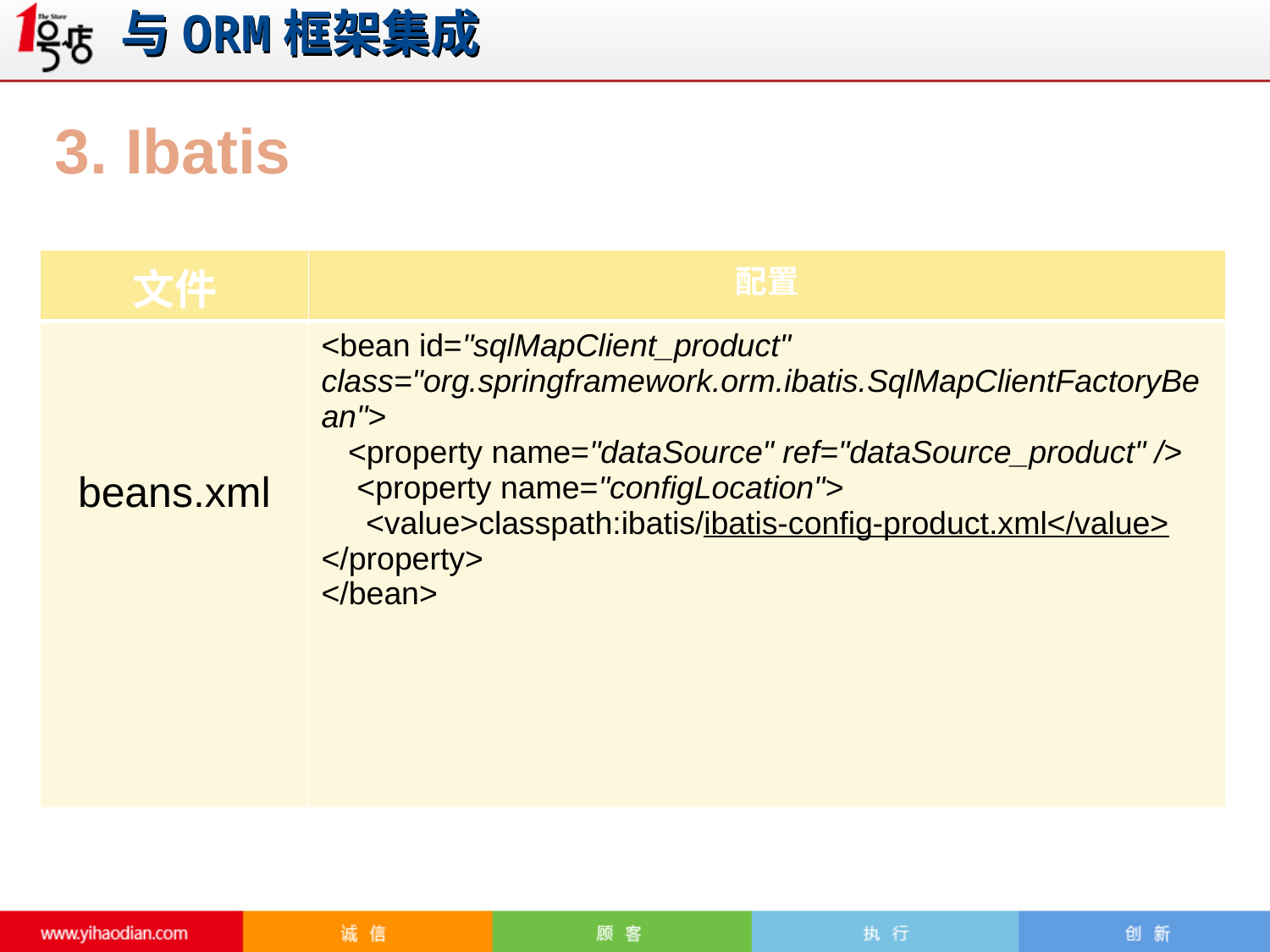

# 与ORM框架集成
3. Ibatis
| 文件 | 配置 |
| --- | --- |
| beans.xml | <bean id="sqlMapClient\_product" class="org.springframework.orm.ibatis.SqlMapClientFactoryBean"> <property name="dataSource" ref="dataSource\_product" /> <property name="configLocation"> <value>classpath:ibatis/ibatis-config-product.xml</value> </property> </bean> |